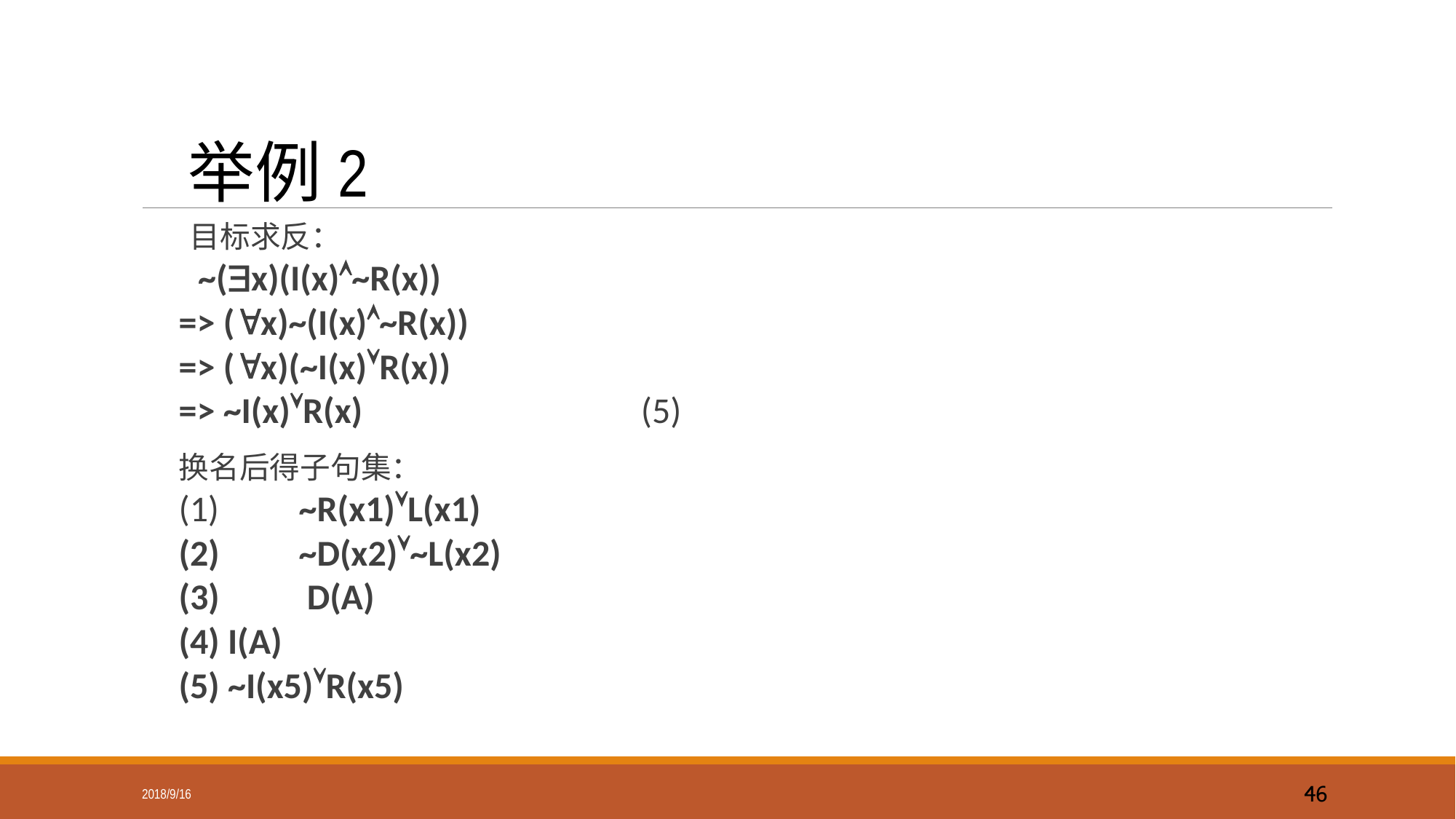

举例2
目标求反：
	 ~(∃x)(I(x)∧~R(x))
=> (∀x)~(I(x)∧~R(x))
=> (∀x)(~I(x)∨R(x))
=> ~I(x)∨R(x)                                  (5)
换名后得子句集：
(1)	~R(x1)∨L(x1)
(2)	~D(x2)∨~L(x2)
(3)	 D(A)
(4) I(A)
(5) ~I(x5)∨R(x5)
2018/9/16
46